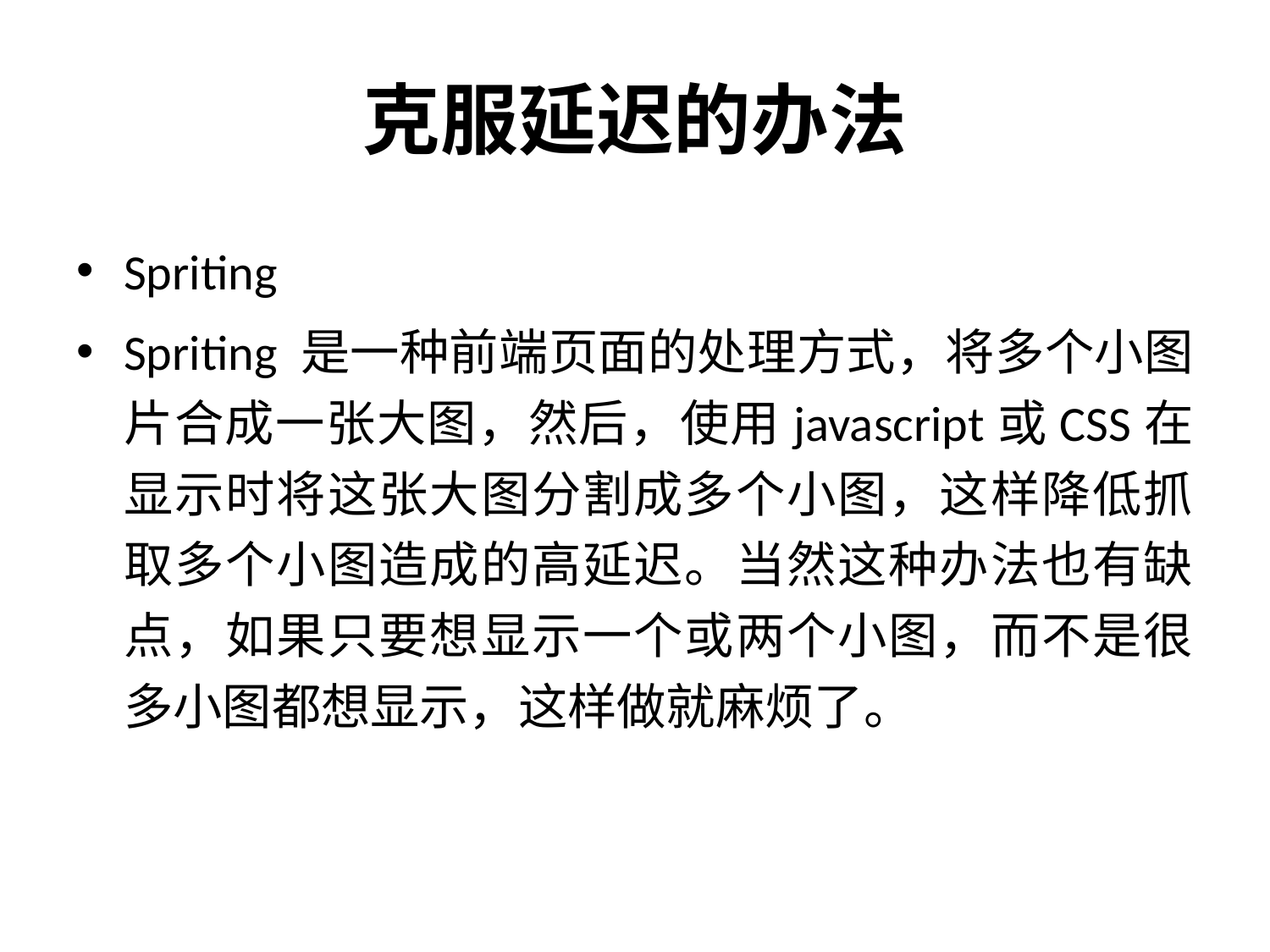

# 克服延迟的办法
Spriting
Spriting 是一种前端页面的处理方式，将多个小图片合成一张大图，然后，使用javascript或CSS在显示时将这张大图分割成多个小图，这样降低抓取多个小图造成的高延迟。当然这种办法也有缺点，如果只要想显示一个或两个小图，而不是很多小图都想显示，这样做就麻烦了。